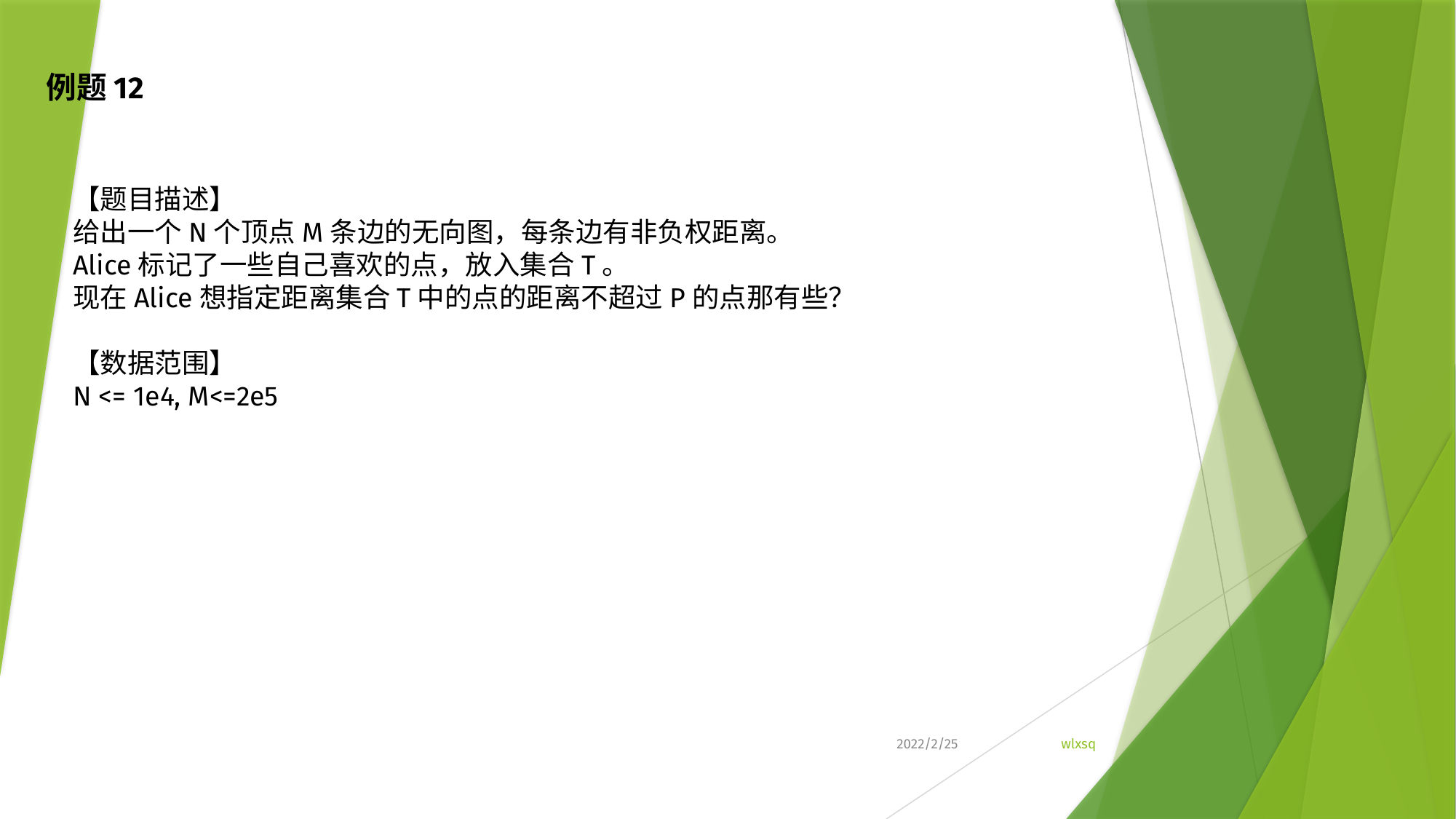

例题12
【题目描述】
给出一个N个顶点M条边的无向图，每条边有非负权距离。
Alice标记了一些自己喜欢的点，放入集合T。
现在Alice想指定距离集合T中的点的距离不超过P的点那有些？

【数据范围】
N <= 1e4, M<=2e5

2022/2/25
14